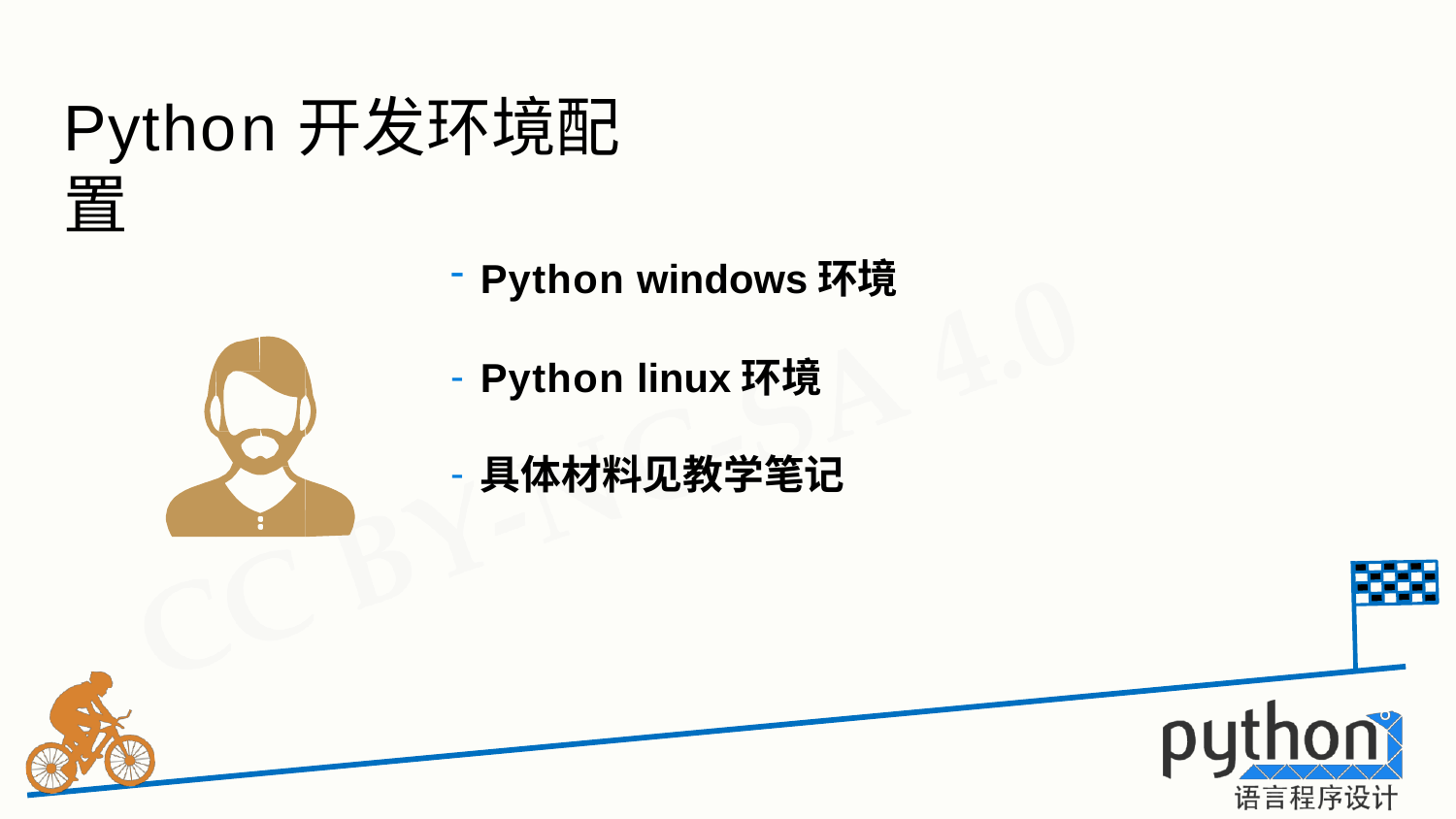

# Python开发环境配置
Python windows环境

Python linux环境

具体材料见教学笔记